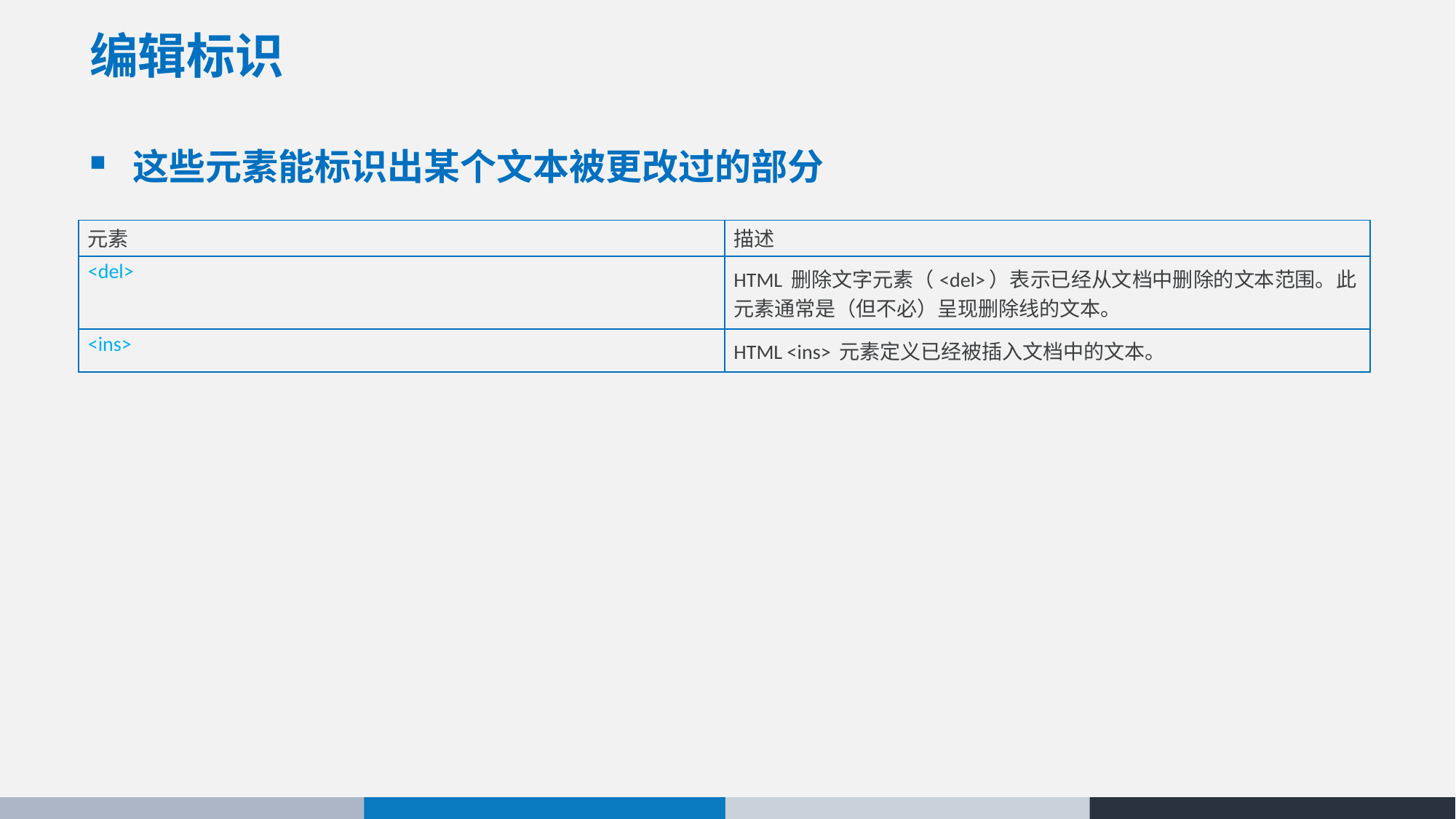

# 编辑标识
这些元素能标识出某个文本被更改过的部分

| 元素 | 描述 |
| --- | --- |
| <del> | HTML 删除文字元素（<del>）表示已经从文档中删除的文本范围。此元素通常是（但不必）呈现删除线的文本。 |
| <ins> | HTML <ins> 元素定义已经被插入文档中的文本。 |